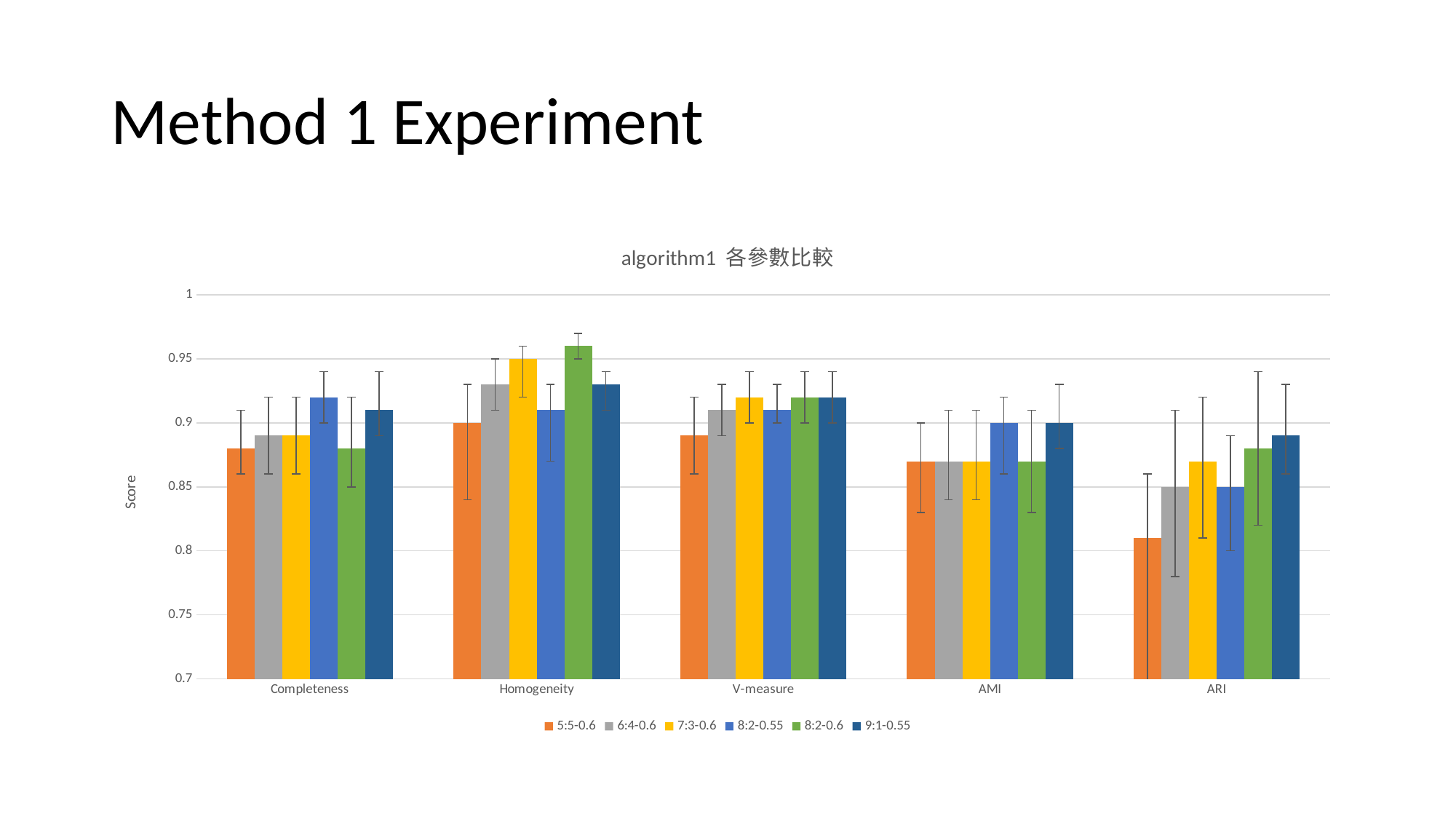

# Method 1 Experiment

### Chart: algorithm1 各參數比較

| Category | 5:5-0.6 | 6:4-0.6 | 7:3-0.6 | 8:2-0.55 | 8:2-0.6 | 9:1-0.55 |
|---|---|---|---|---|---|---|
| Completeness | 0.88 | 0.89 | 0.89 | 0.92 | 0.88 | 0.91 |
| Homogeneity | 0.9 | 0.93 | 0.95 | 0.91 | 0.96 | 0.93 |
| V-measure | 0.89 | 0.91 | 0.92 | 0.91 | 0.92 | 0.92 |
| AMI | 0.87 | 0.87 | 0.87 | 0.9 | 0.87 | 0.9 |
| ARI | 0.81 | 0.85 | 0.87 | 0.85 | 0.88 | 0.89 |